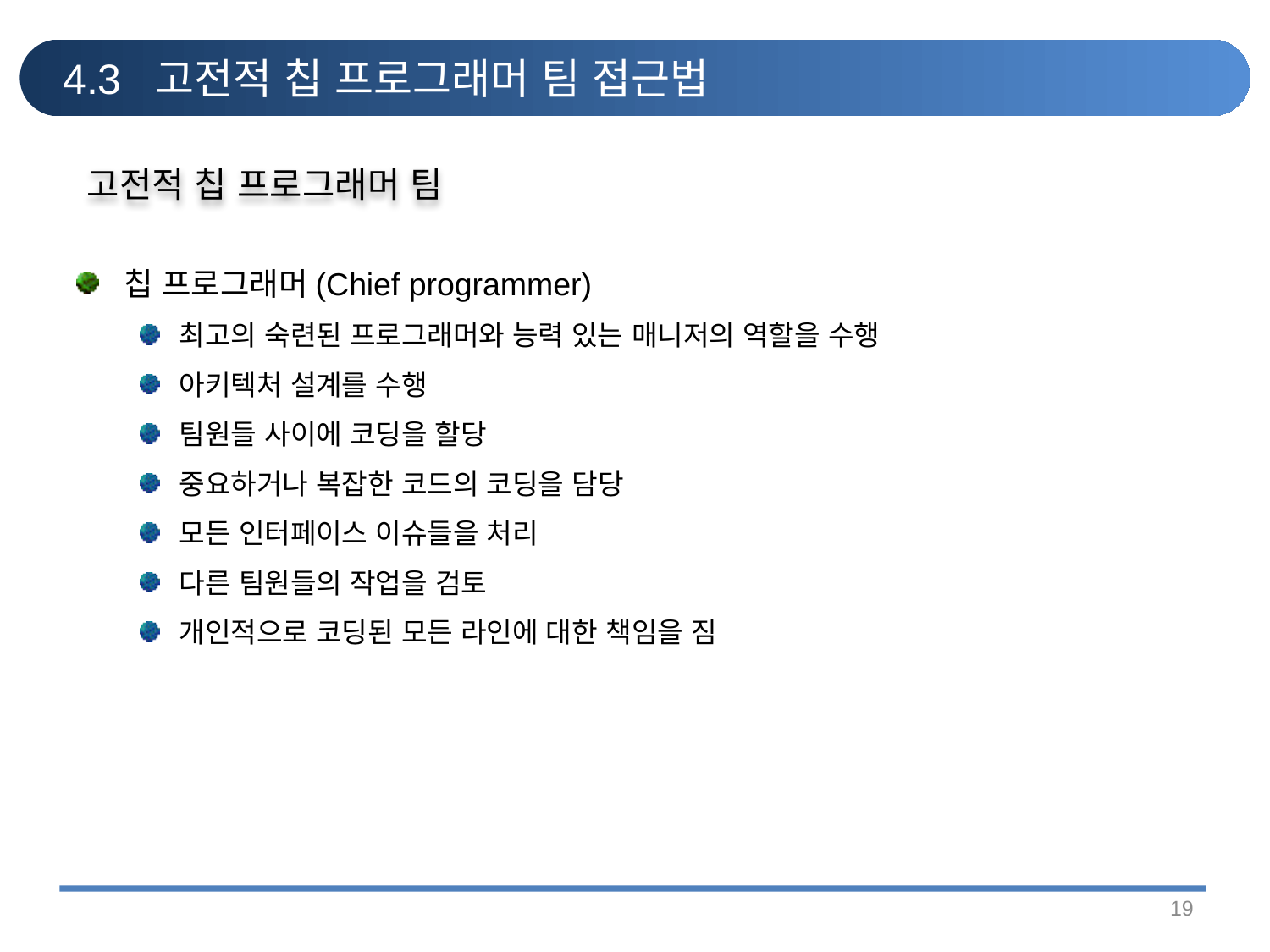

# 4.3  고전적 칩 프로그래머 팀 접근법
고전적 칩 프로그래머 팀
칩 프로그래머(Chief programmer)
최고의 숙련된 프로그래머와 능력 있는 매니저의 역할을 수행
아키텍처 설계를 수행
팀원들 사이에 코딩을 할당
중요하거나 복잡한 코드의 코딩을 담당
모든 인터페이스 이슈들을 처리
다른 팀원들의 작업을 검토
개인적으로 코딩된 모든 라인에 대한 책임을 짐
19